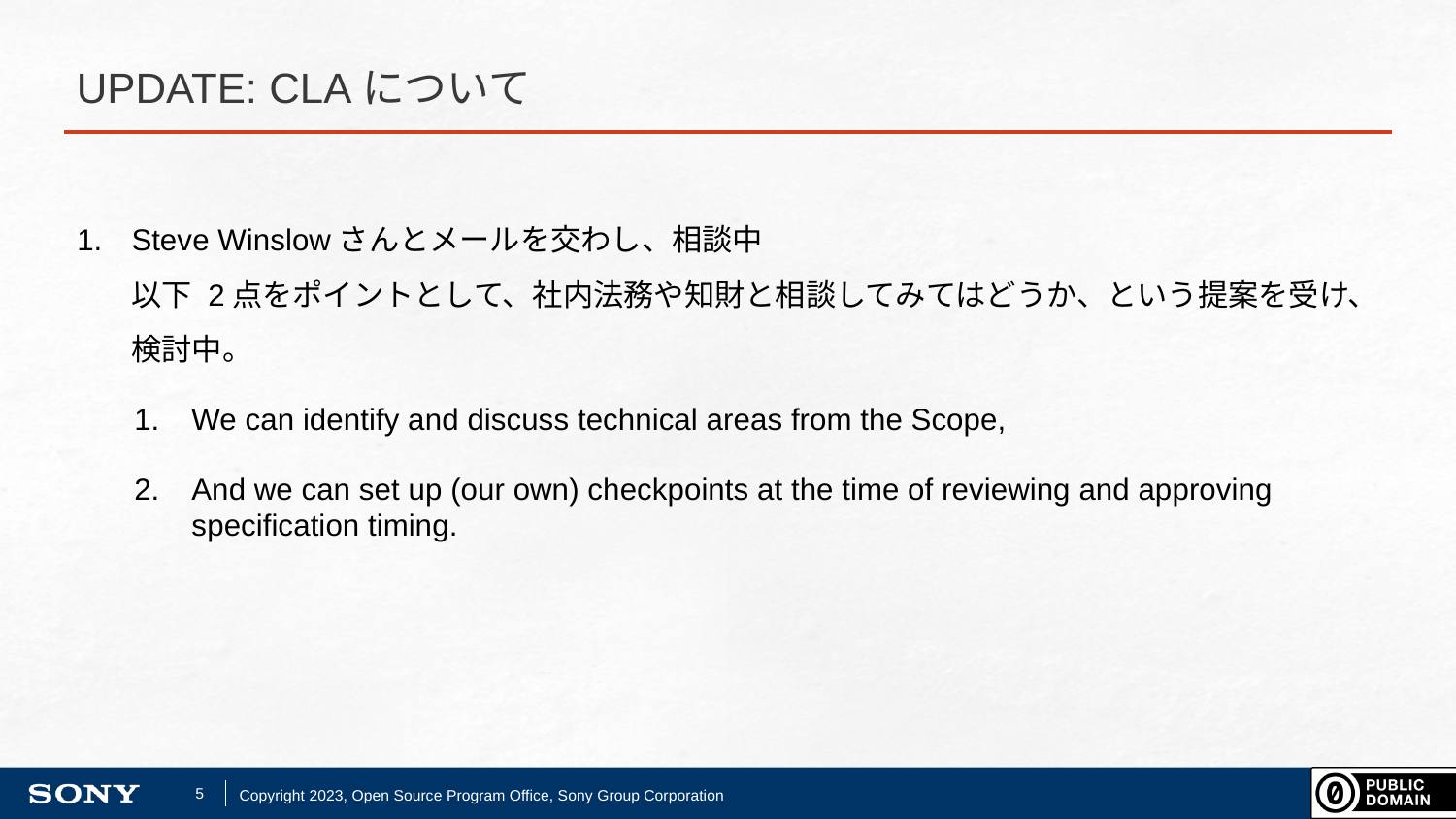

# UPDATE: CLAについて
Steve Winslowさんとメールを交わし、相談中
以下 2点をポイントとして、社内法務や知財と相談してみてはどうか、という提案を受け、検討中。
We can identify and discuss technical areas from the Scope,
And we can set up (our own) checkpoints at the time of reviewing and approving specification timing.